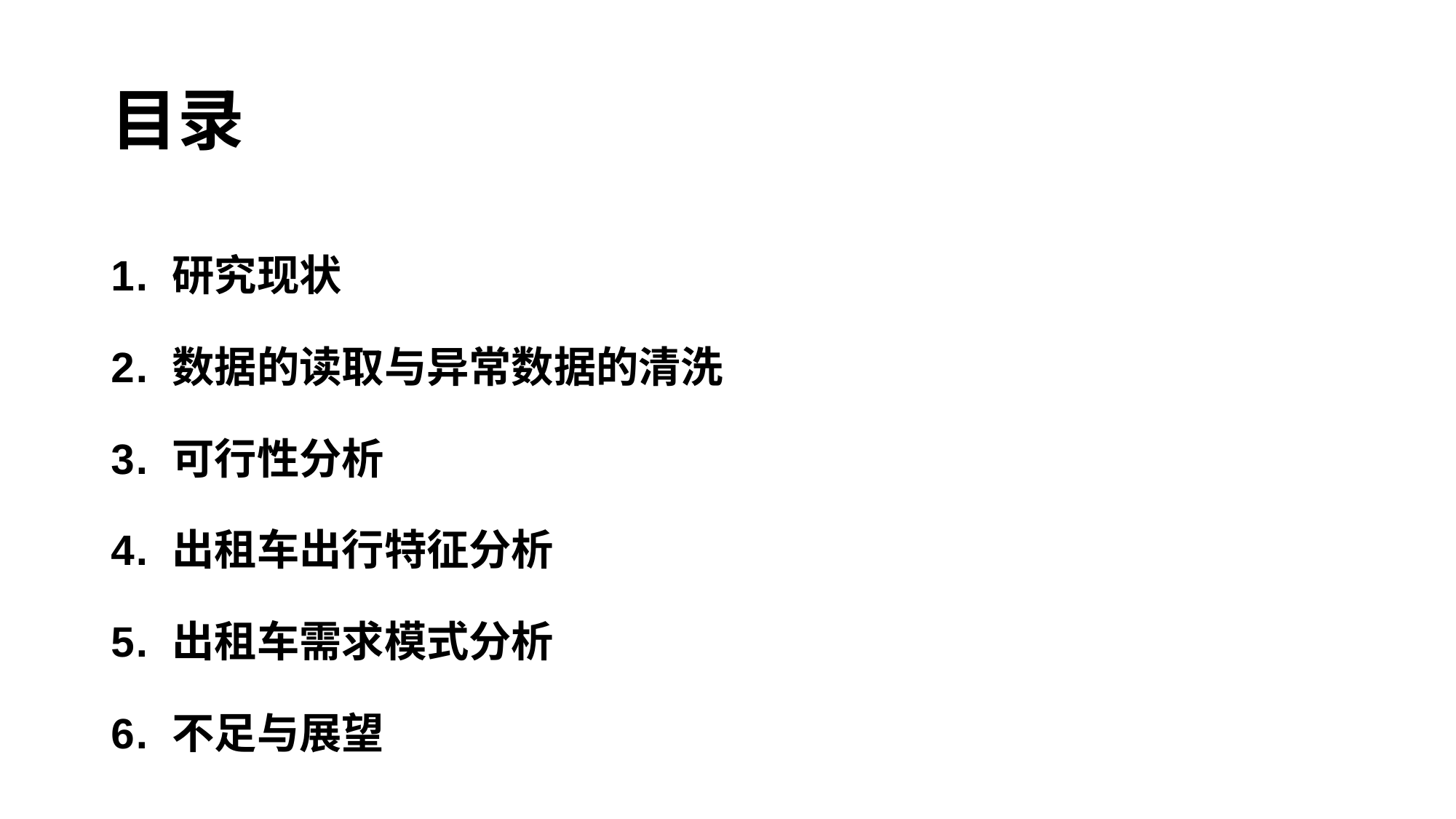

# 目录
研究现状
数据的读取与异常数据的清洗
可行性分析
出租车出行特征分析
出租车需求模式分析
不足与展望